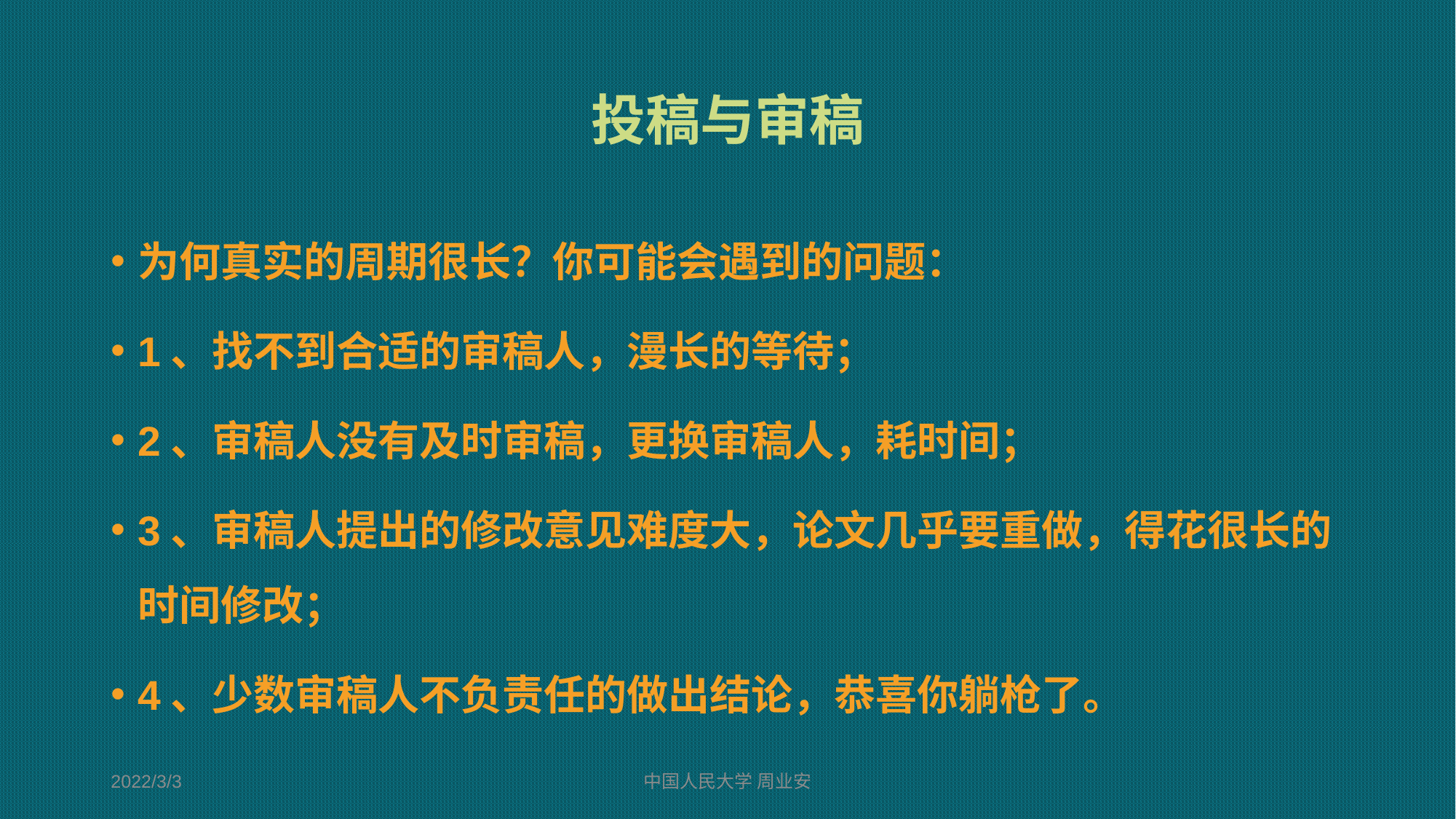

# 投稿与审稿
为何真实的周期很长？你可能会遇到的问题：
1、找不到合适的审稿人，漫长的等待；
2、审稿人没有及时审稿，更换审稿人，耗时间；
3、审稿人提出的修改意见难度大，论文几乎要重做，得花很长的时间修改；
4、少数审稿人不负责任的做出结论，恭喜你躺枪了。
2022/3/3
中国人民大学 周业安